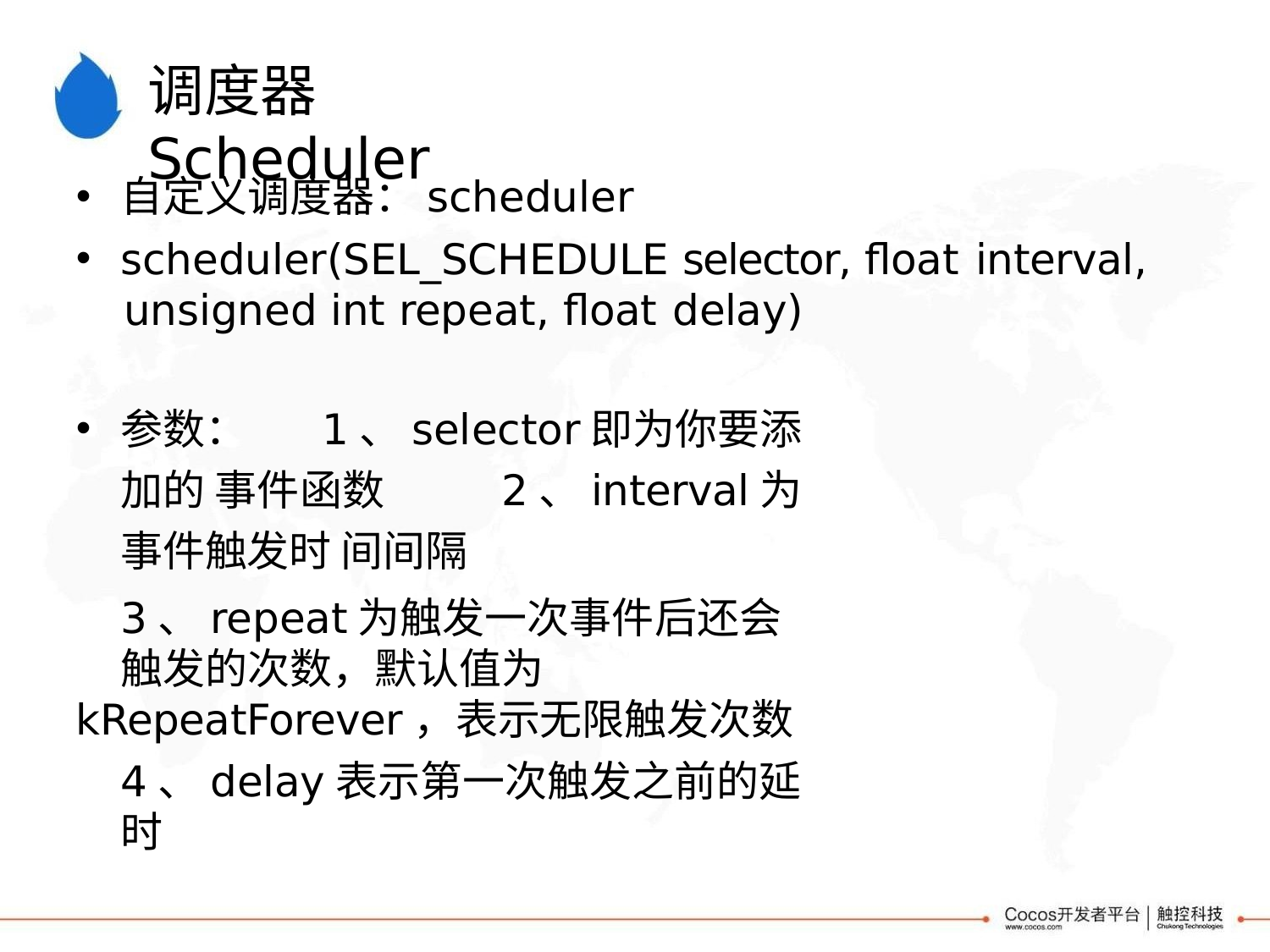

# 调度器Scheduler
自定义调度器：scheduler
scheduler(SEL_SCHEDULE selector, float interval,
unsigned int repeat, float delay)

参数：	1、selector即为你要添加的 事件函数	2、interval为事件触发时 间间隔
3、repeat为触发一次事件后还会触发的次数，默认值为
kRepeatForever，表示无限触发次数
4、delay表示第一次触发之前的延时